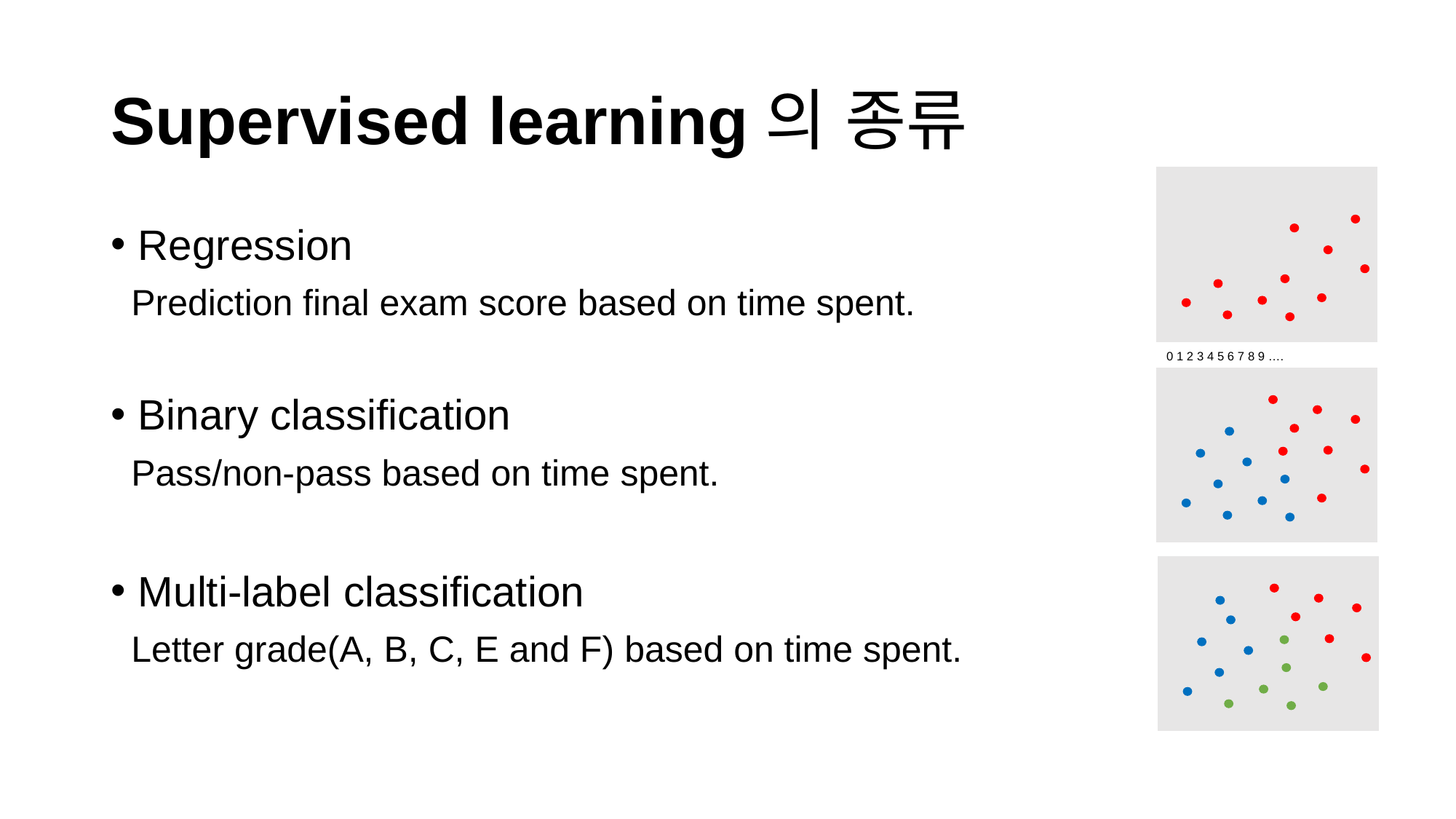

# Supervised learning의 종류

0 1 2 3 4 5 6 7 8 9 ….
Regression
  Prediction final exam score based on time spent.

Binary classification
  Pass/non-pass based on time spent.

Multi-label classification
  Letter grade(A, B, C, E and F) based on time spent.